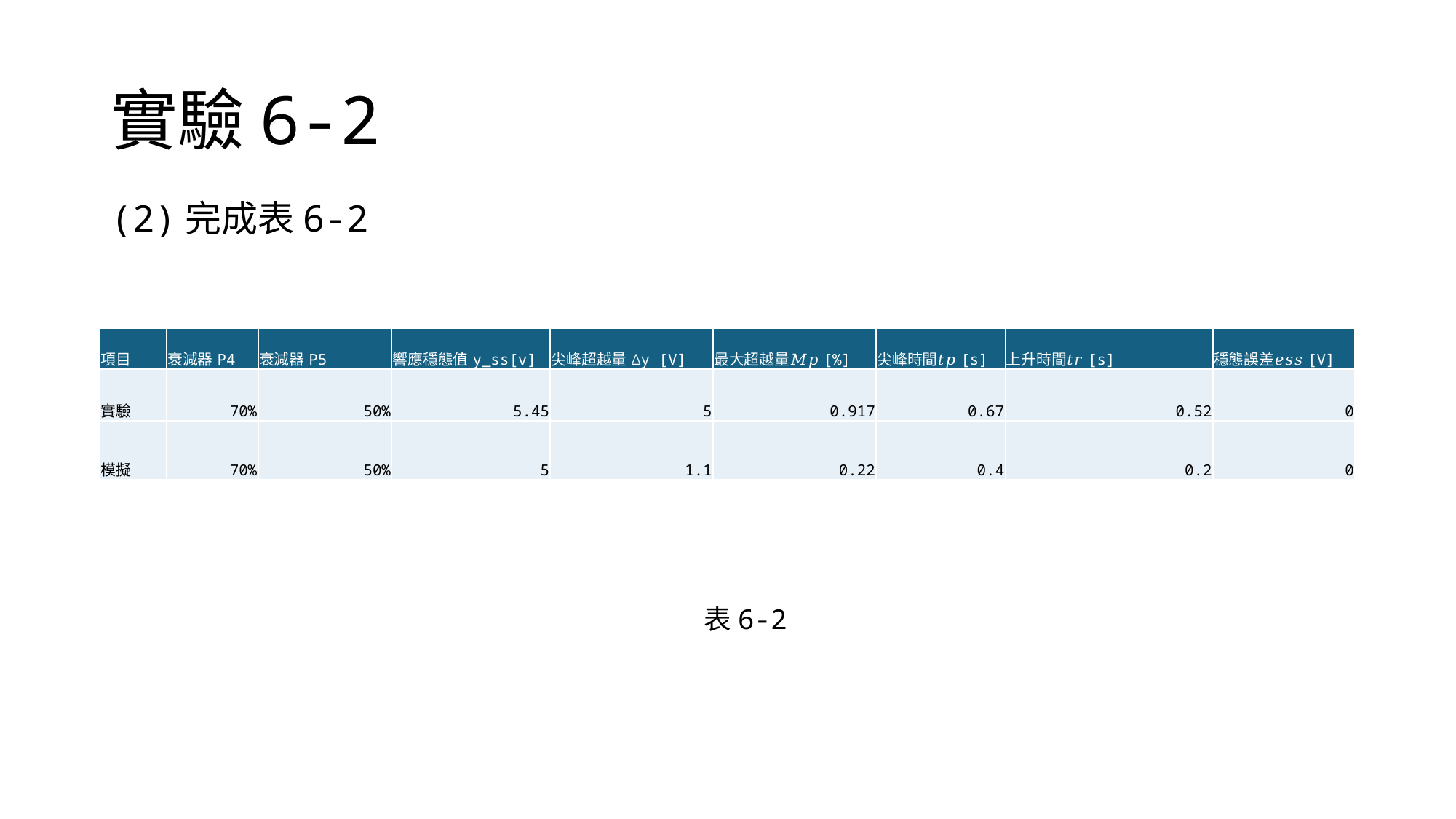

# 實驗6-2
(2)完成表6-2
| 項目 | 衰減器P4 | 衰減器P5 | 響應穩態值y\_ss[v] | 尖峰超越量Δy [V] | 最大超越量𝑀𝑝[%] | 尖峰時間𝑡𝑝[s] | 上升時間𝑡𝑟[s] | 穩態誤差𝑒𝑠𝑠[V] |
| --- | --- | --- | --- | --- | --- | --- | --- | --- |
| 實驗 | 70% | 50% | 5.45 | 5 | 0.917 | 0.67 | 0.52 | 0 |
| 模擬 | 70% | 50% | 5 | 1.1 | 0.22 | 0.4 | 0.2 | 0 |
表6-2